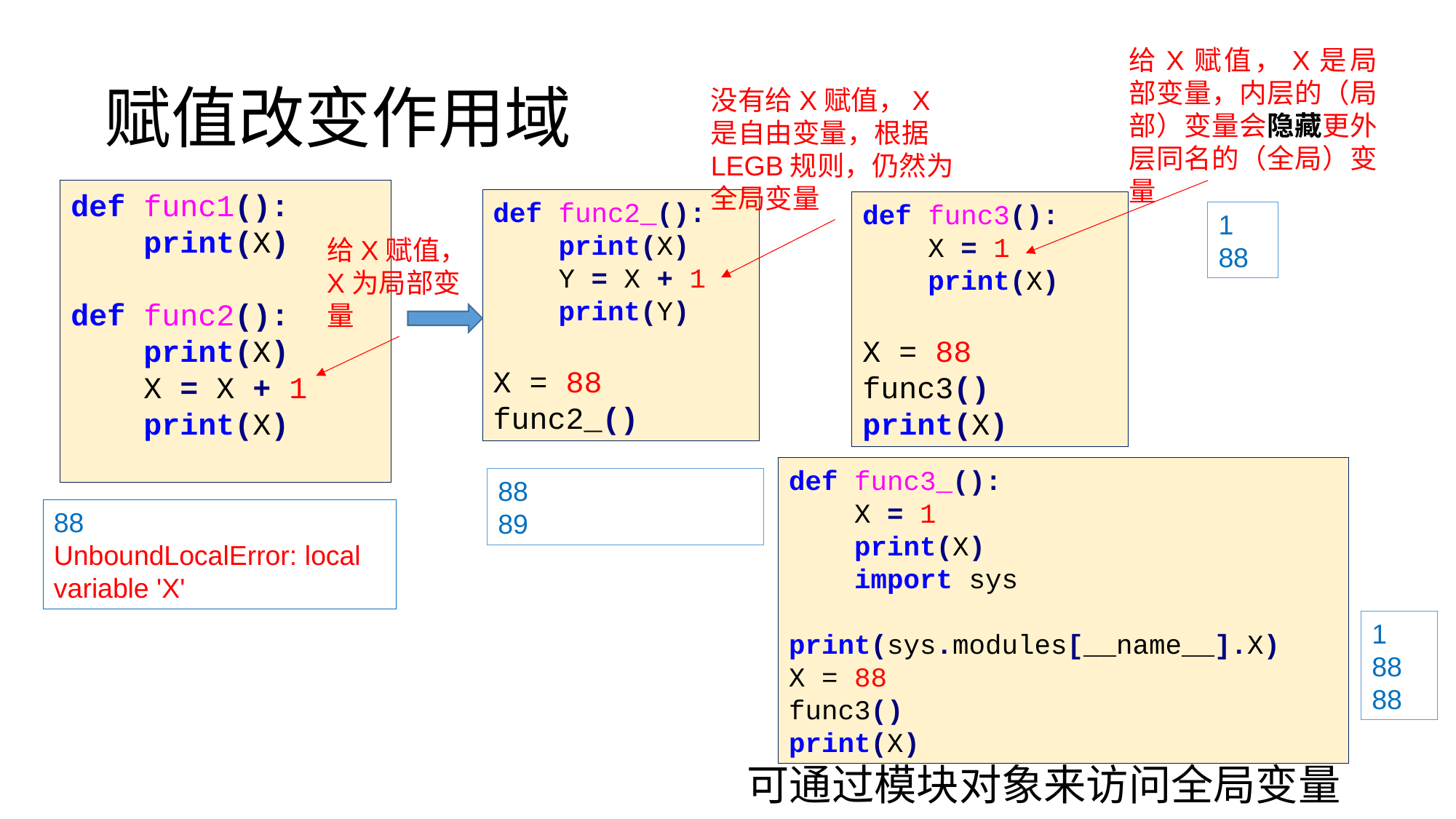

给X赋值，X是局部变量，内层的（局部）变量会隐藏更外层同名的（全局）变量

# 赋值改变作用域
没有给X赋值，X是自由变量，根据LEGB规则，仍然为全局变量
def func1():
    print(X)

def func2():
    print(X)
    X = X + 1
    print(X)

def func2_():
    print(X)
    Y = X + 1
    print(Y)

X = 88
func2_()
def func3():
    X = 1
    print(X)

X = 88
func3()
print(X)
1
88
给X赋值，X为局部变量

def func3_():
    X = 1
    print(X)
    import sys
    print(sys.modules[__name__].X)
X = 88
func3()
print(X)
88
89
88
UnboundLocalError: local variable 'X'
1
88
88
可通过模块对象来访问全局变量